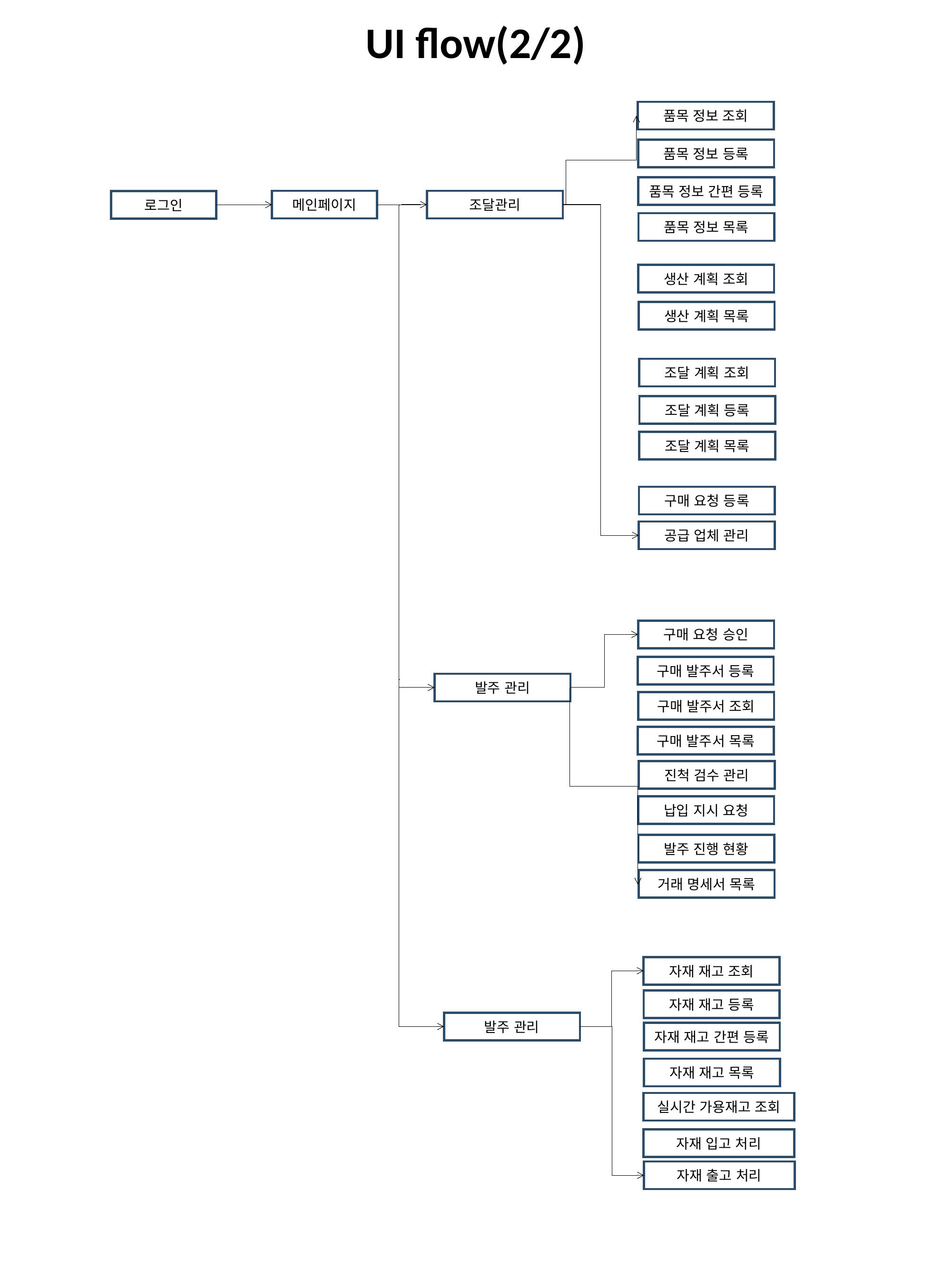

UI flow(2/2)
품목 정보 조회
품목 정보 등록
품목 정보 간편 등록
조달관리
메인페이지
로그인
품목 정보 목록
생산 계획 조회
생산 계획 목록
조달 계획 조회
조달 계획 등록
조달 계획 목록
구매 요청 등록
공급 업체 관리
구매 요청 승인
구매 발주서 등록
발주 관리
구매 발주서 조회
구매 발주서 목록
진척 검수 관리
납입 지시 요청
발주 진행 현황
거래 명세서 목록
자재 재고 조회
자재 재고 등록
발주 관리
자재 재고 간편 등록
자재 재고 목록
실시간 가용재고 조회
자재 입고 처리
자재 출고 처리